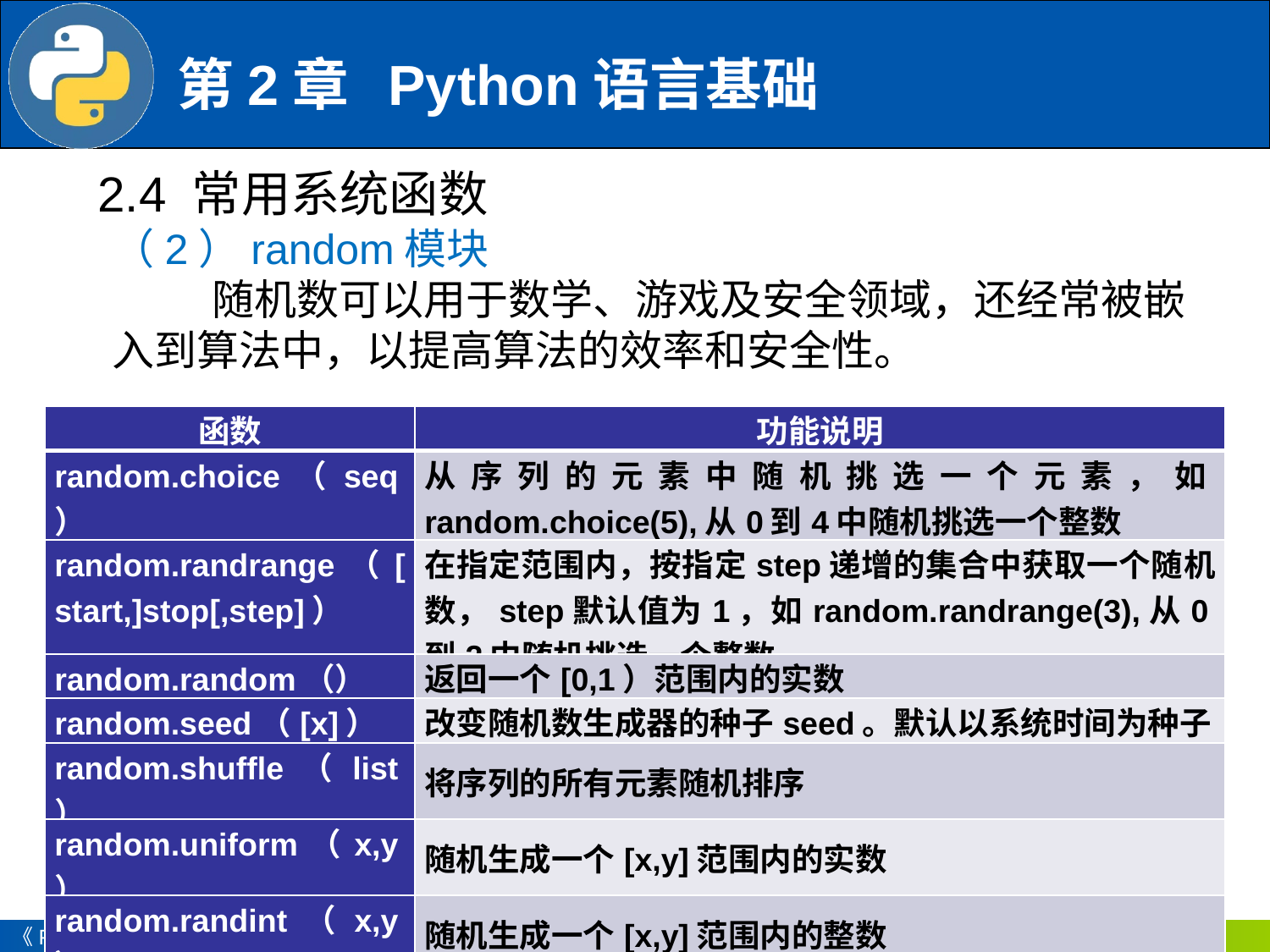

2.4 常用系统函数
（2）random模块
随机数可以用于数学、游戏及安全领域，还经常被嵌入到算法中，以提高算法的效率和安全性。
| 函数 | 功能说明 |
| --- | --- |
| random.choice（seq） | 从序列的元素中随机挑选一个元素，如random.choice(5),从0到4中随机挑选一个整数 |
| random.randrange（[start,]stop[,step]） | 在指定范围内，按指定step递增的集合中获取一个随机数，step默认值为1，如random.randrange(3),从0到2中随机挑选一个整数 |
| random.random（） | 返回一个[0,1）范围内的实数 |
| random.seed（[x]） | 改变随机数生成器的种子seed。默认以系统时间为种子 |
| random.shuffle（list） | 将序列的所有元素随机排序 |
| random.uniform（x,y） | 随机生成一个[x,y]范围内的实数 |
| random.randint（x,y） | 随机生成一个[x,y]范围内的整数 |